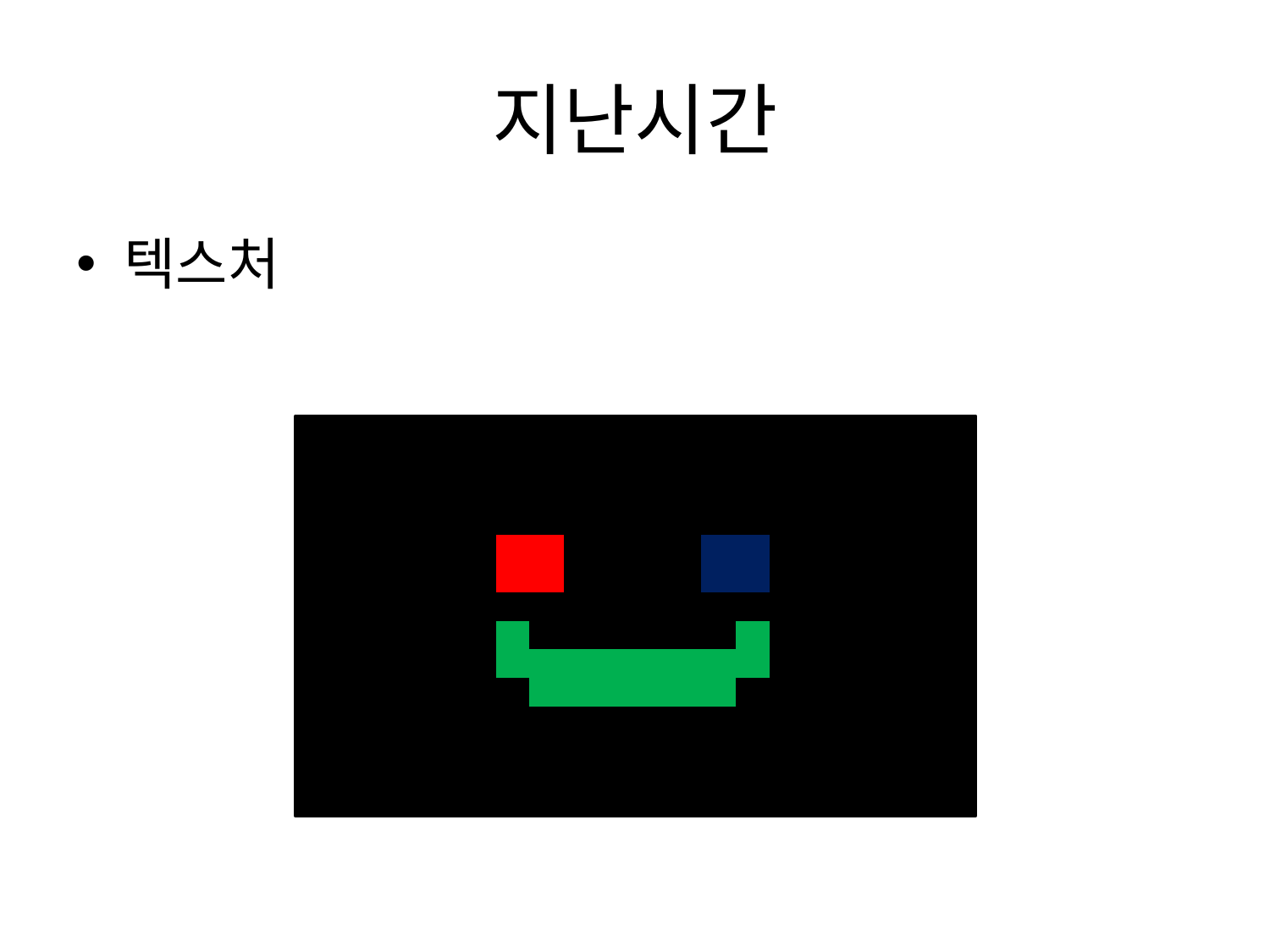

# 지난시간
텍스처

|  |  |  |  |  |  |  |  |
| --- | --- | --- | --- | --- | --- | --- | --- |
|  |  |  |  |  |  |  |  |
|  |  |  |  |  |  |  |  |
|  |  |  |  |  |  |  |  |
|  |  |  |  |  |  |  |  |
|  |  |  |  |  |  |  |  |
|  |  |  |  |  |  |  |  |
|  |  |  |  |  |  |  |  |